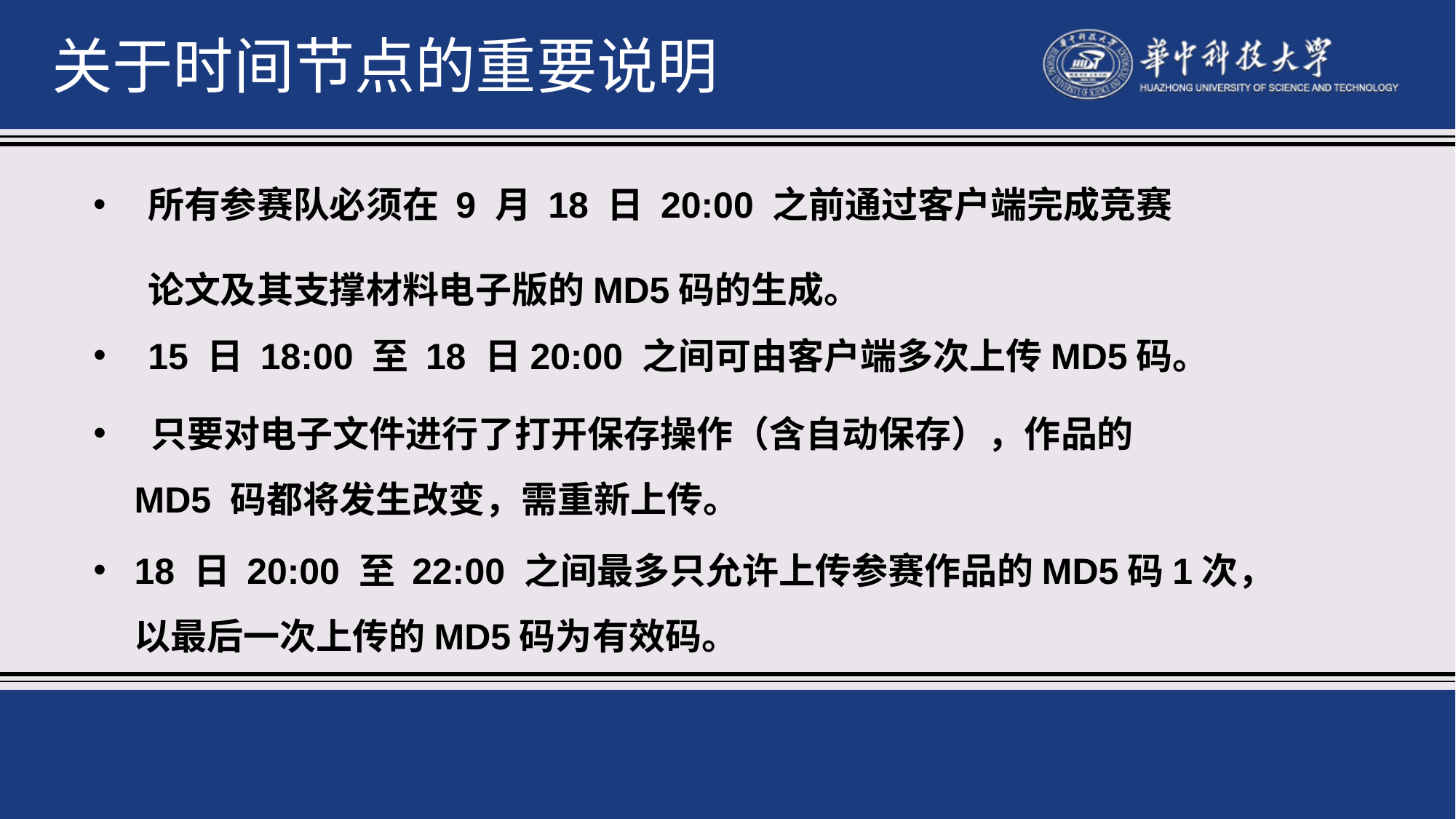

关于时间节点的重要说明
所有参赛队必须在 9 月 18 日 20:00 之前通过客户端完成竞赛论文及其支撑材料电子版的MD5码的生成。
15 日 18:00 至 18 日20:00 之间可由客户端多次上传MD5码。
 只要对电子文件进行了打开保存操作（含自动保存），作品的MD5 码都将发生改变，需重新上传。
18 日 20:00 至 22:00 之间最多只允许上传参赛作品的MD5码1次，以最后一次上传的MD5码为有效码。